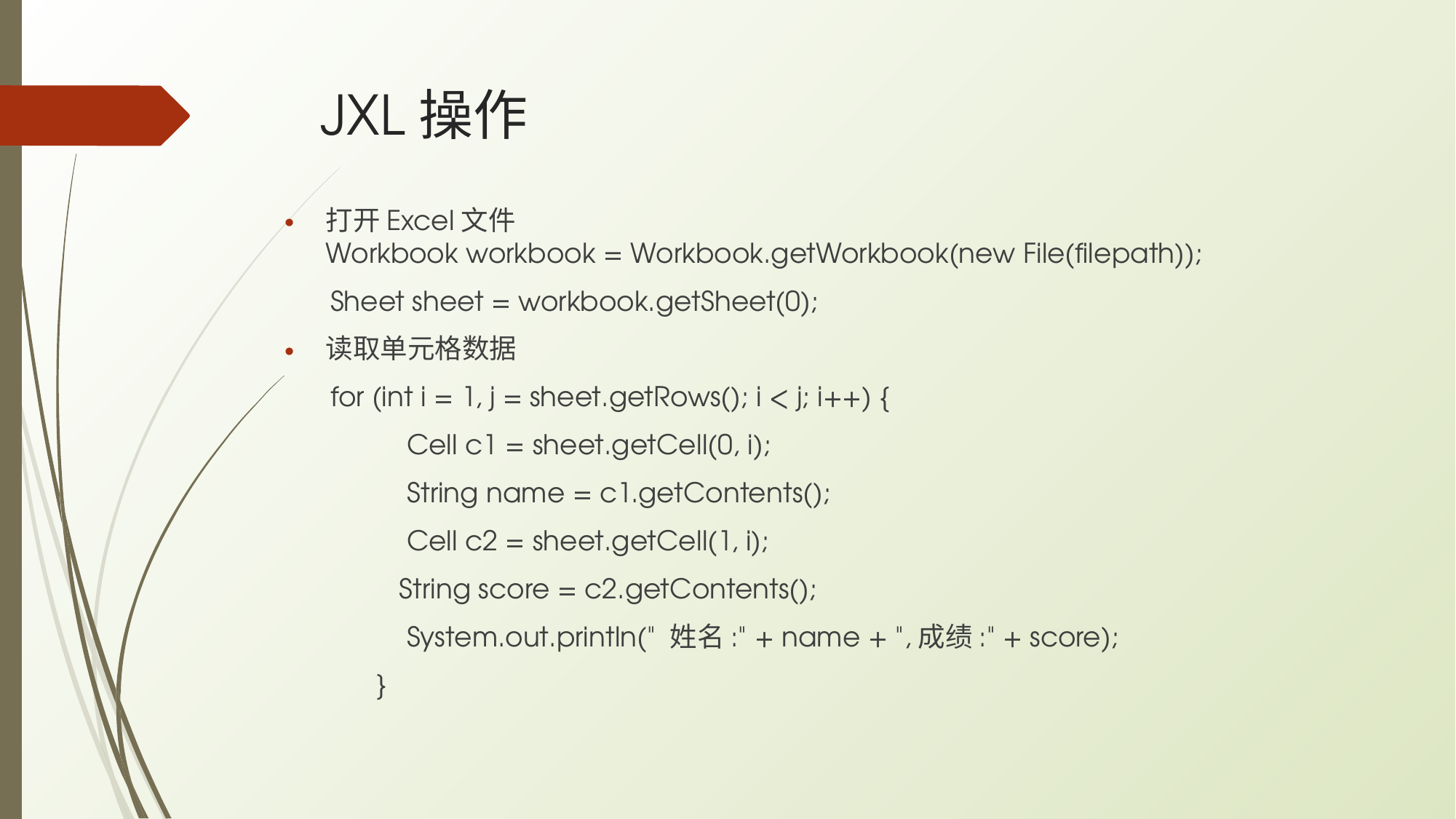

# JXL操作
打开Excel文件Workbook workbook = Workbook.getWorkbook(new File(filepath));
      Sheet sheet = workbook.getSheet(0);
读取单元格数据
      for (int i = 1, j = sheet.getRows(); i < j; i++) {
                Cell c1 = sheet.getCell(0, i);
                String name = c1.getContents();
                Cell c2 = sheet.getCell(1, i);
               String score = c2.getContents();
                System.out.println(" 姓名:" + name + ",成绩:" + score);
            }